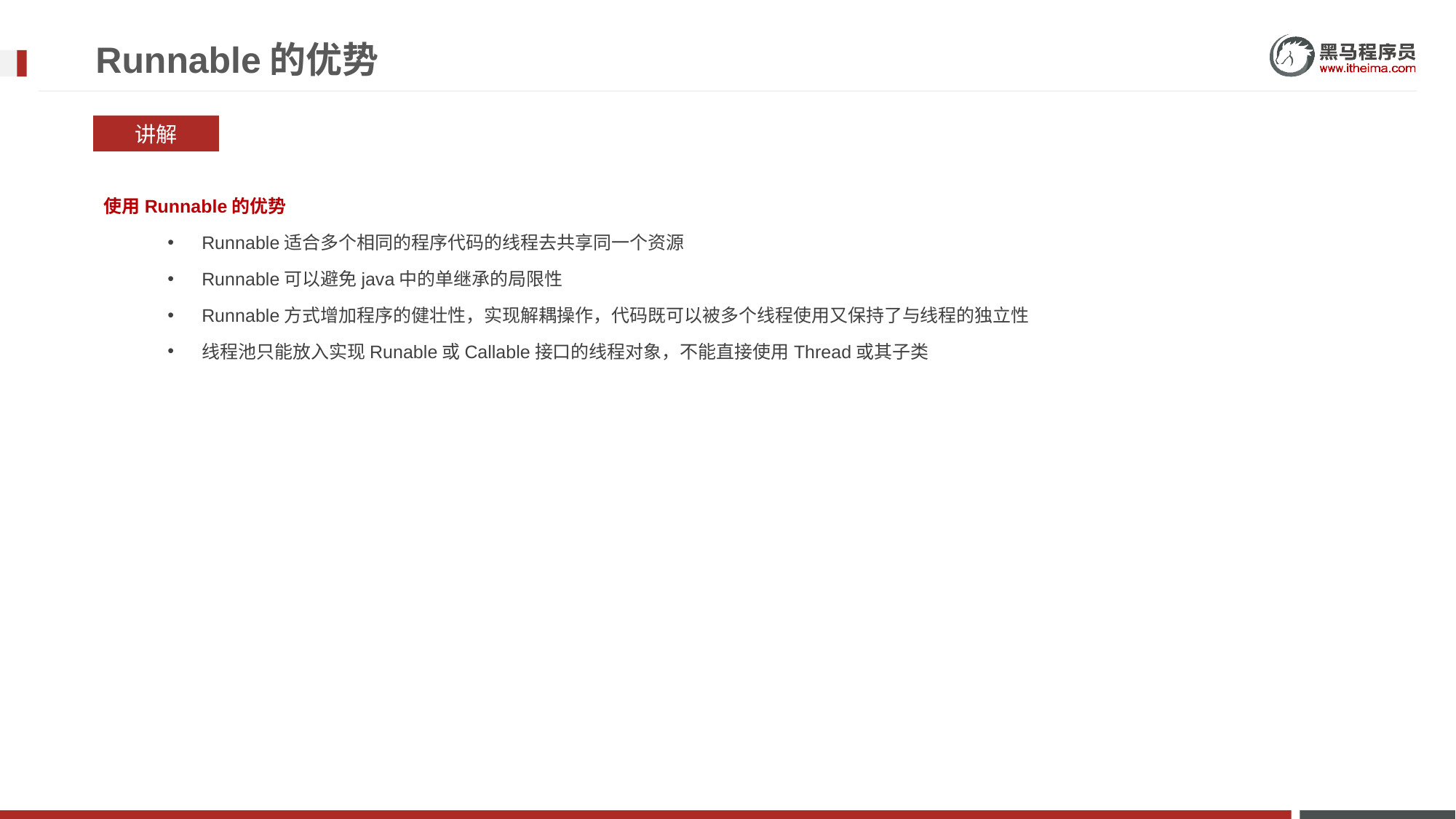

# Runnable的优势
讲解
使用Runnable的优势
Runnable适合多个相同的程序代码的线程去共享同一个资源
Runnable可以避免java中的单继承的局限性
Runnable方式增加程序的健壮性，实现解耦操作，代码既可以被多个线程使用又保持了与线程的独立性
线程池只能放入实现Runable或Callable接口的线程对象，不能直接使用Thread或其子类